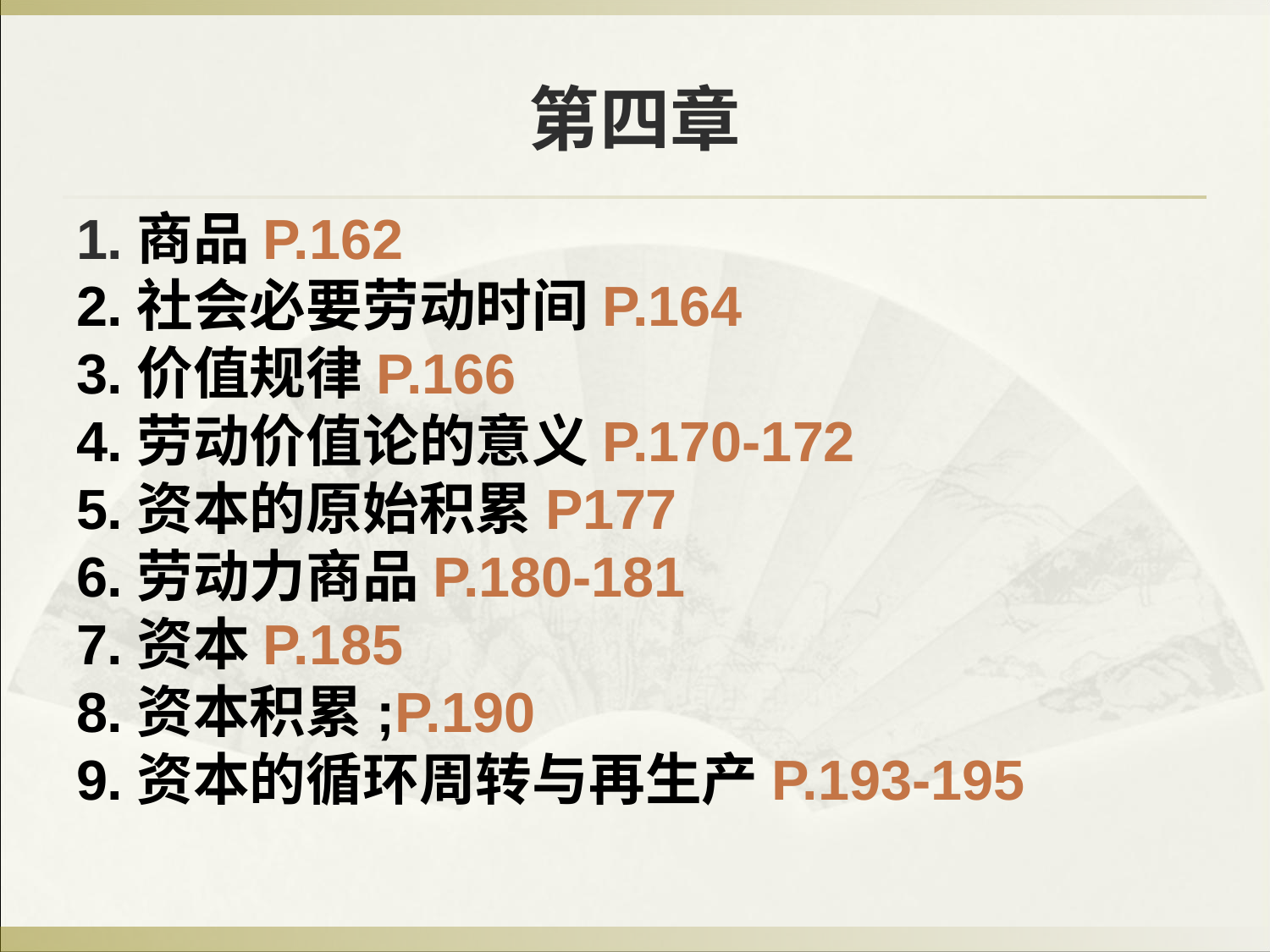

第四章
1.商品P.162
2.社会必要劳动时间P.164
3.价值规律P.166
4.劳动价值论的意义P.170-172
5.资本的原始积累P177
6.劳动力商品P.180-181
7.资本P.185
8.资本积累;P.190
9.资本的循环周转与再生产P.193-195